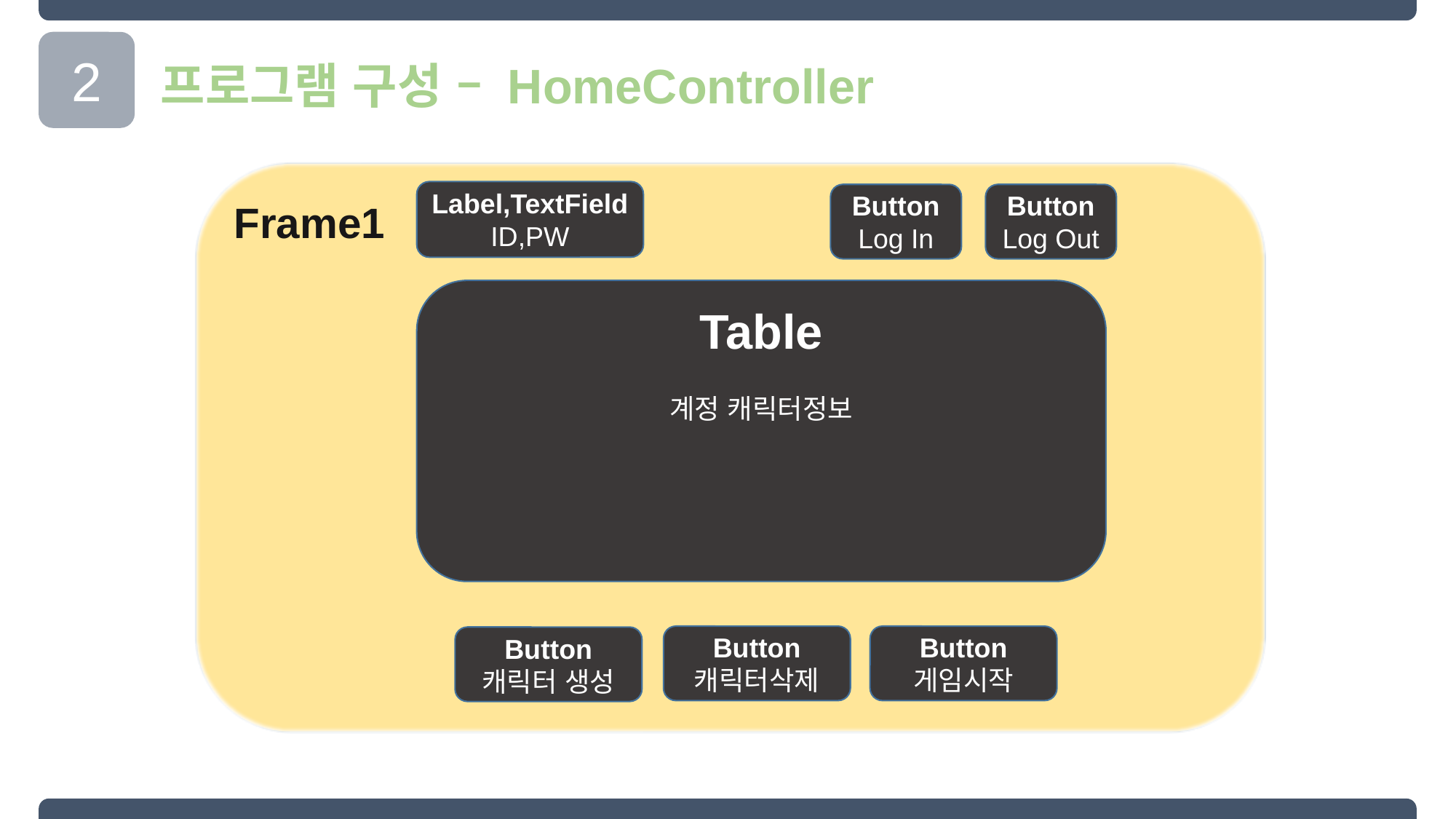

2
프로그램 구성 – HomeController
Frame1
Label,TextField
ID,PW
Button
Log Out
Button
Log In
Table

계정 캐릭터정보
Button
게임시작
Button
캐릭터삭제
Button
캐릭터 생성